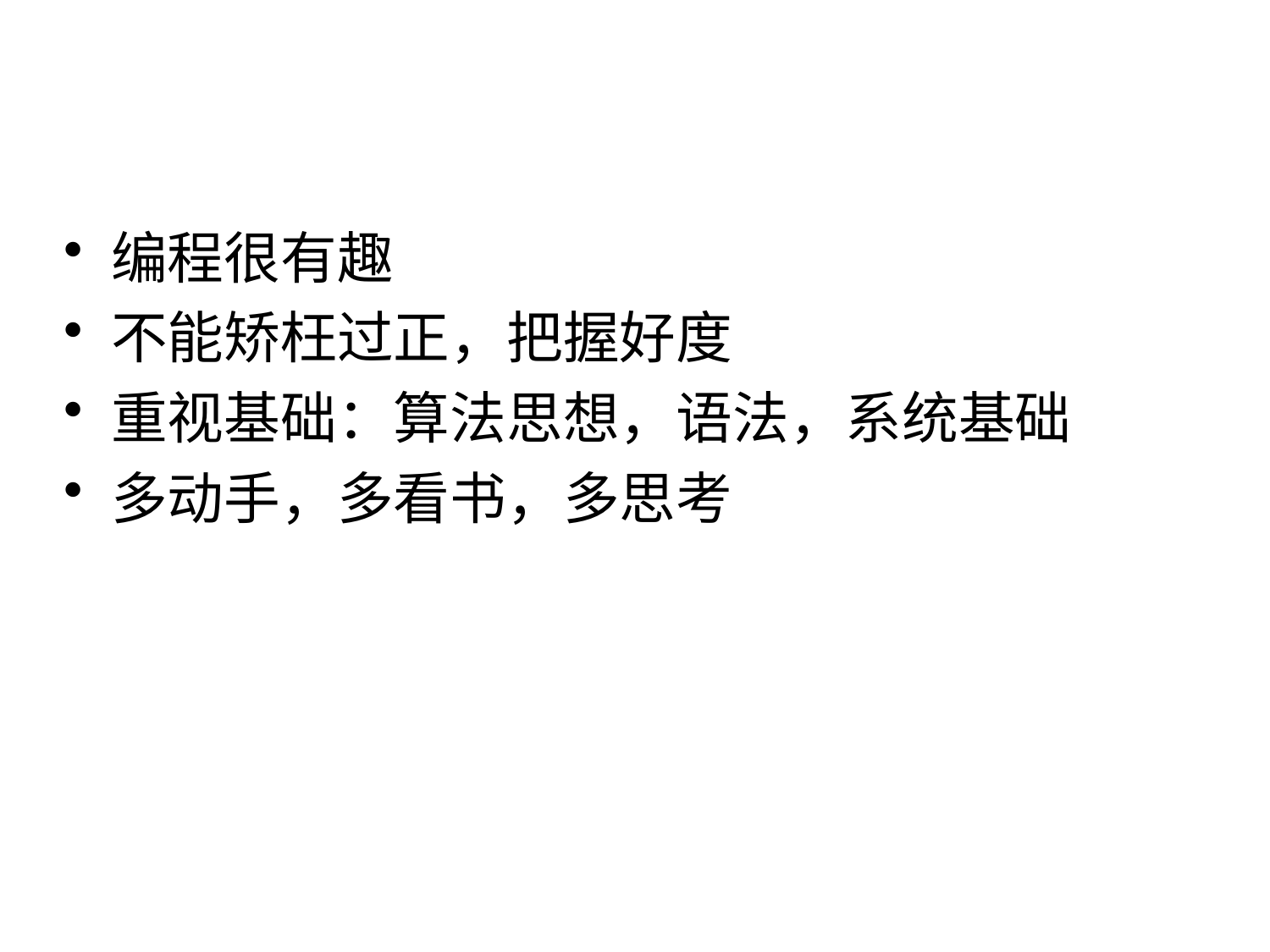

#
编程很有趣
不能矫枉过正，把握好度
重视基础：算法思想，语法，系统基础
多动手，多看书，多思考